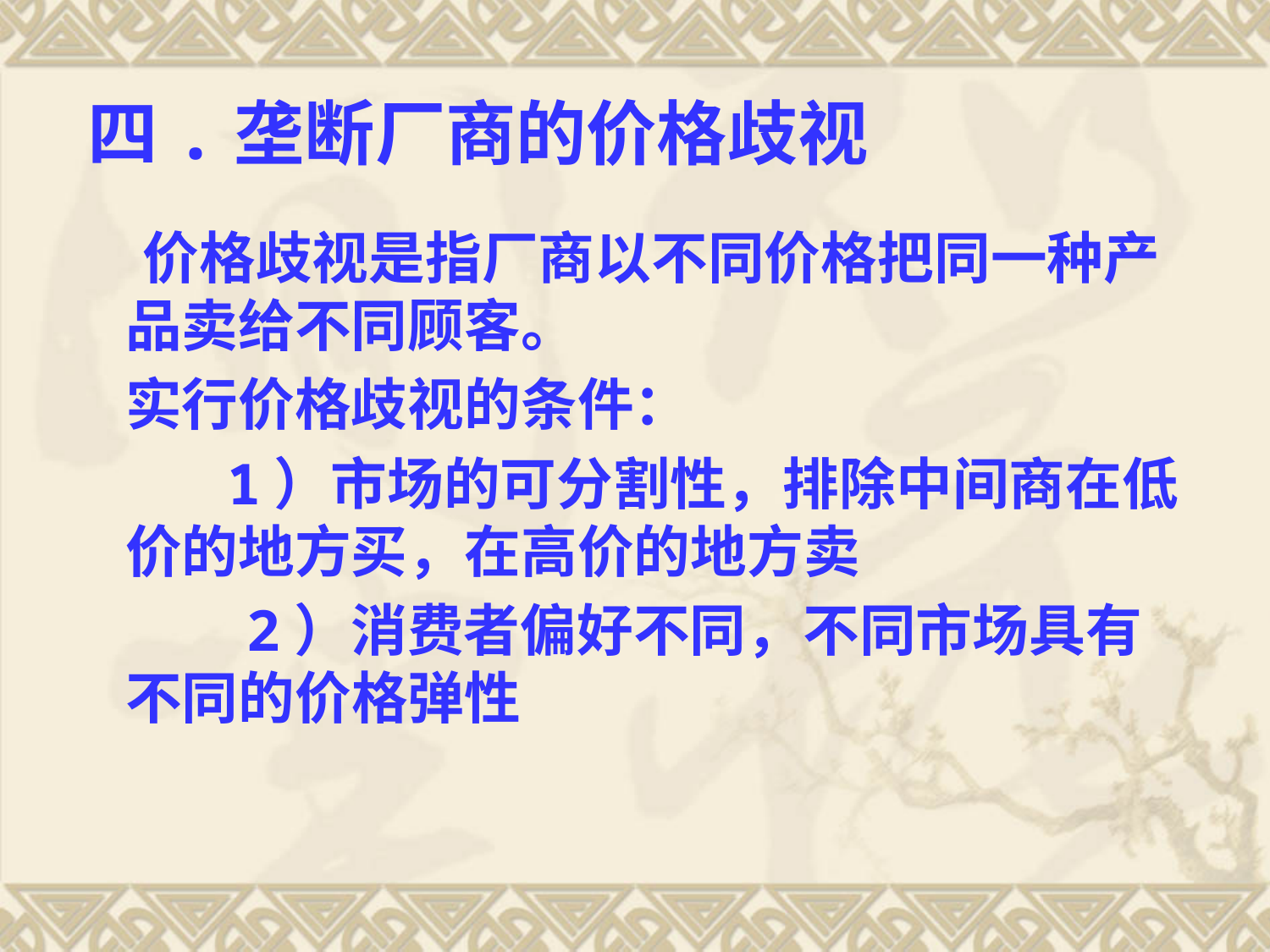

# 四.垄断厂商的价格歧视
    价格歧视是指厂商以不同价格把同一种产品卖给不同顾客。
	实行价格歧视的条件：
	   1）市场的可分割性，排除中间商在低价的地方买，在高价的地方卖
     2）消费者偏好不同，不同市场具有不同的价格弹性